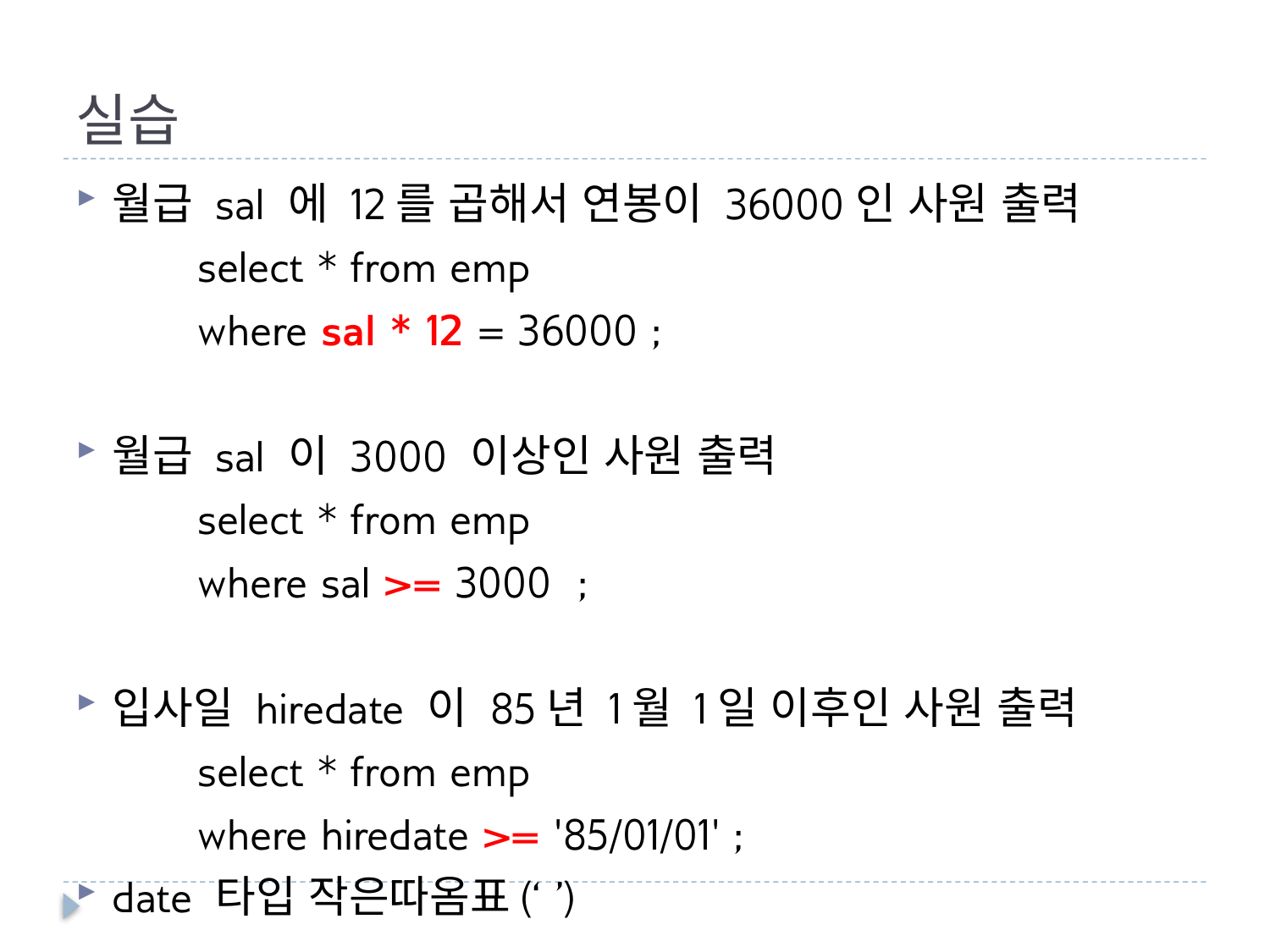

# 실습
월급 sal 에 12를 곱해서 연봉이 36000인 사원 출력
	select * from emp
	where sal * 12 = 36000 ;

월급 sal 이 3000 이상인 사원 출력
	select * from emp
	where sal >= 3000  ;

입사일 hiredate 이 85년 1월 1일 이후인 사원 출력
	select * from emp
	where hiredate >= '85/01/01' ;
date 타입 작은따옴표(‘ ’)